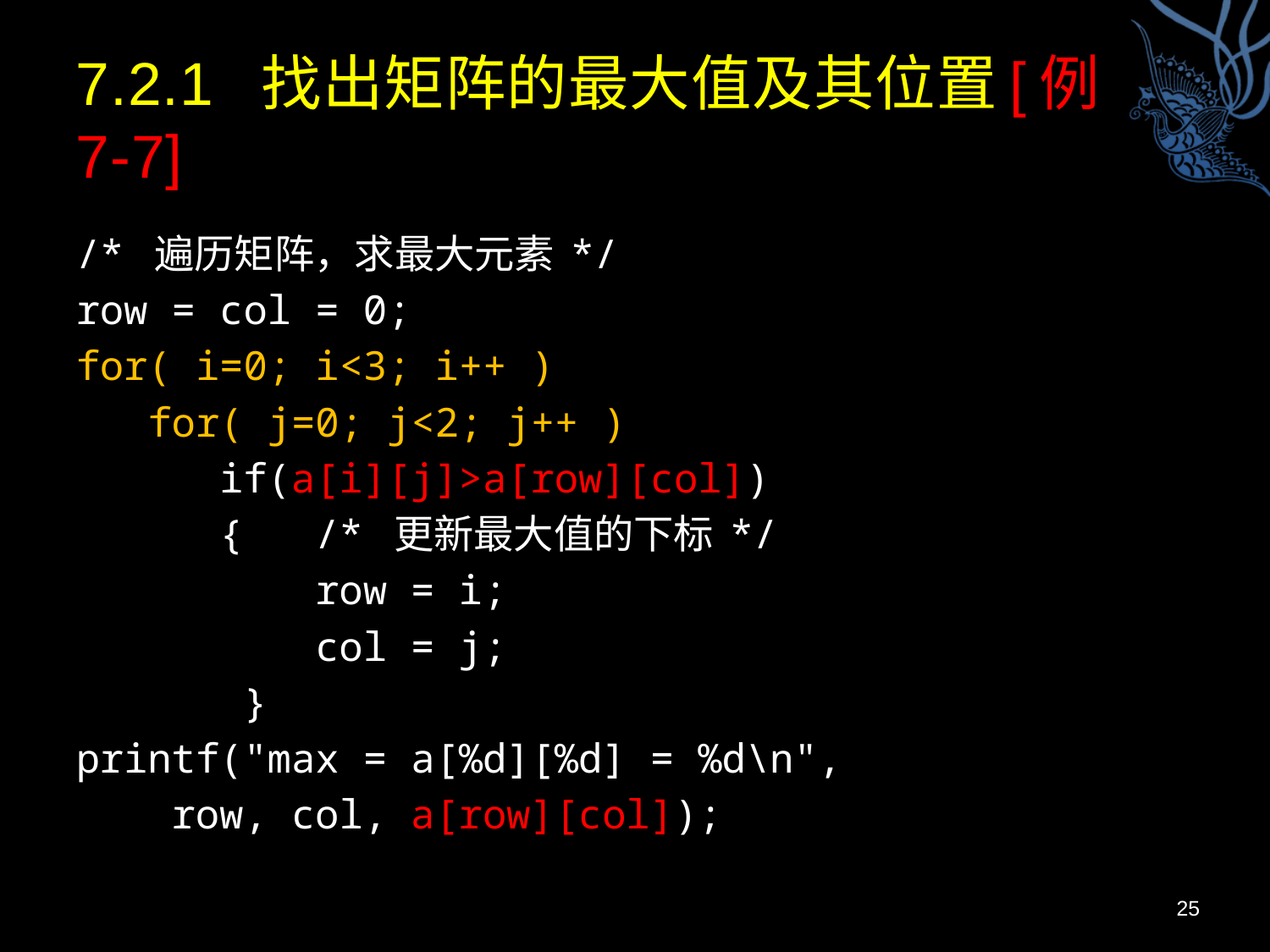

# 7.2.1  找出矩阵的最大值及其位置[例7-7]
/* 遍历矩阵，求最大元素 */
row = col = 0;
for( i=0; i<3; i++ )
   for( j=0; j<2; j++ )
      if(a[i][j]>a[row][col])
      {   /* 更新最大值的下标 */
          row = i;
          col = j;
       }
printf("max = a[%d][%d] = %d\n",
    row, col, a[row][col]);

25